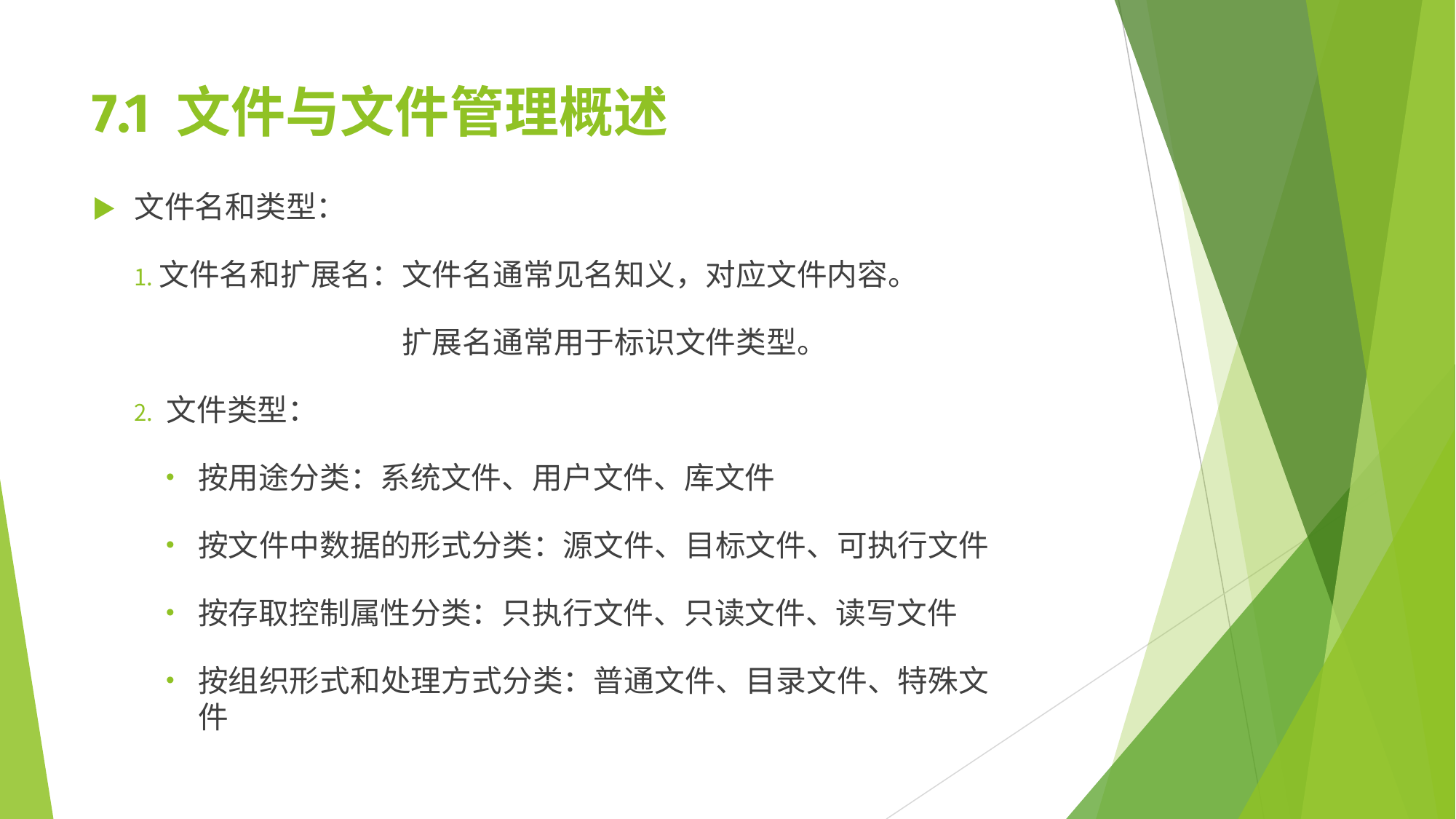

# 7.1 文件与文件管理概述
▶	文件名和类型：

文件名和扩展名：文件名通常见名知义，对应文件内容。

扩展名通常用于标识文件类型。

文件类型：

按用途分类：系统文件、用户文件、库文件

按文件中数据的形式分类：源文件、目标文件、可执行文件

按存取控制属性分类：只执行文件、只读文件、读写文件

按组织形式和处理方式分类：普通文件、目录文件、特殊文件